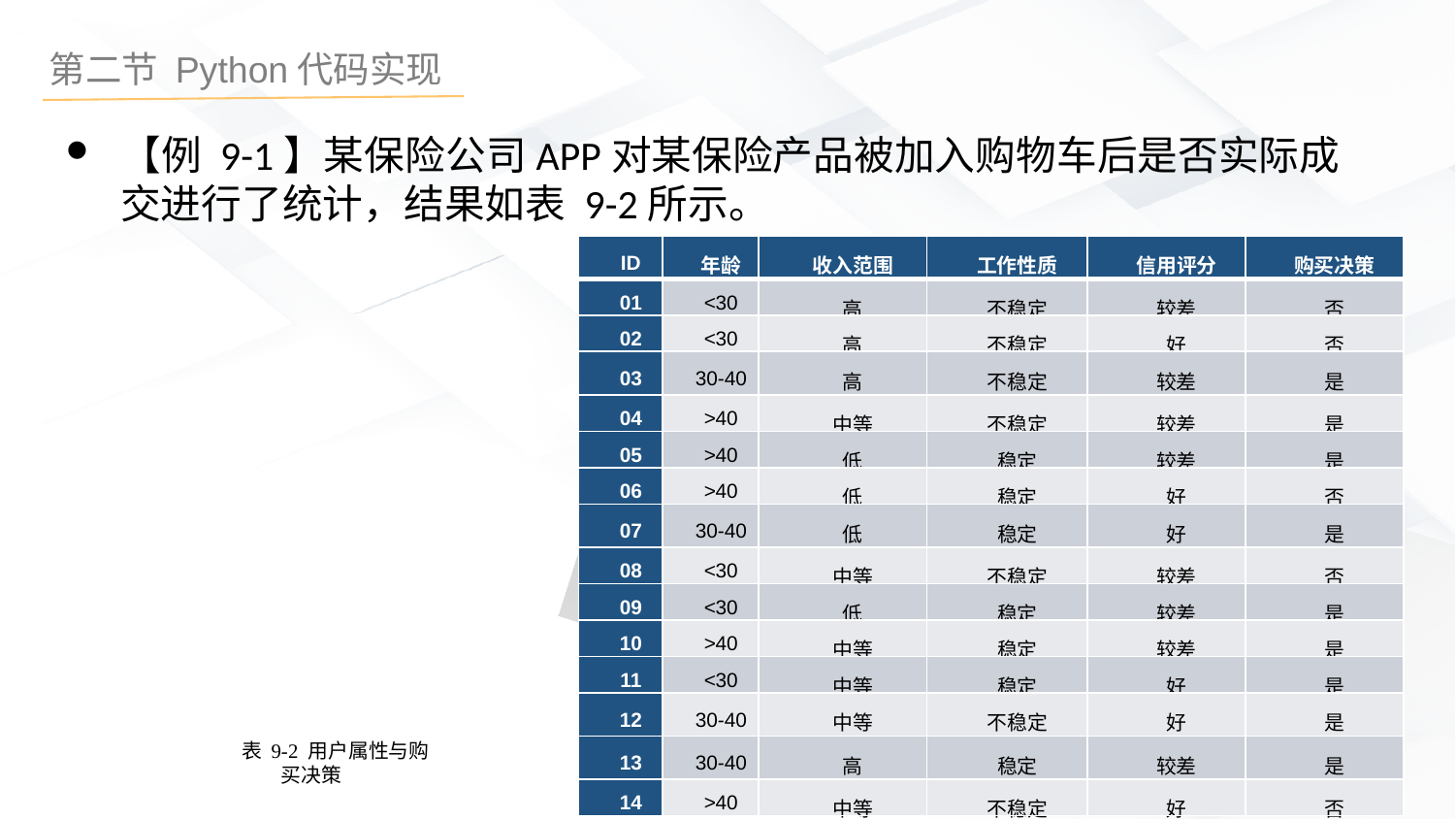

【例 9-1】某保险公司APP对某保险产品被加入购物车后是否实际成交进行了统计，结果如表 9-2所示。
| ID | 年龄 | 收入范围 | 工作性质 | 信用评分 | 购买决策 |
| --- | --- | --- | --- | --- | --- |
| 01 | <30 | 高 | 不稳定 | 较差 | 否 |
| 02 | <30 | 高 | 不稳定 | 好 | 否 |
| 03 | 30-40 | 高 | 不稳定 | 较差 | 是 |
| 04 | >40 | 中等 | 不稳定 | 较差 | 是 |
| 05 | >40 | 低 | 稳定 | 较差 | 是 |
| 06 | >40 | 低 | 稳定 | 好 | 否 |
| 07 | 30-40 | 低 | 稳定 | 好 | 是 |
| 08 | <30 | 中等 | 不稳定 | 较差 | 否 |
| 09 | <30 | 低 | 稳定 | 较差 | 是 |
| 10 | >40 | 中等 | 稳定 | 较差 | 是 |
| 11 | <30 | 中等 | 稳定 | 好 | 是 |
| 12 | 30-40 | 中等 | 不稳定 | 好 | 是 |
| 13 | 30-40 | 高 | 稳定 | 较差 | 是 |
| 14 | >40 | 中等 | 不稳定 | 好 | 否 |

表 9‑2 用户属性与购买决策